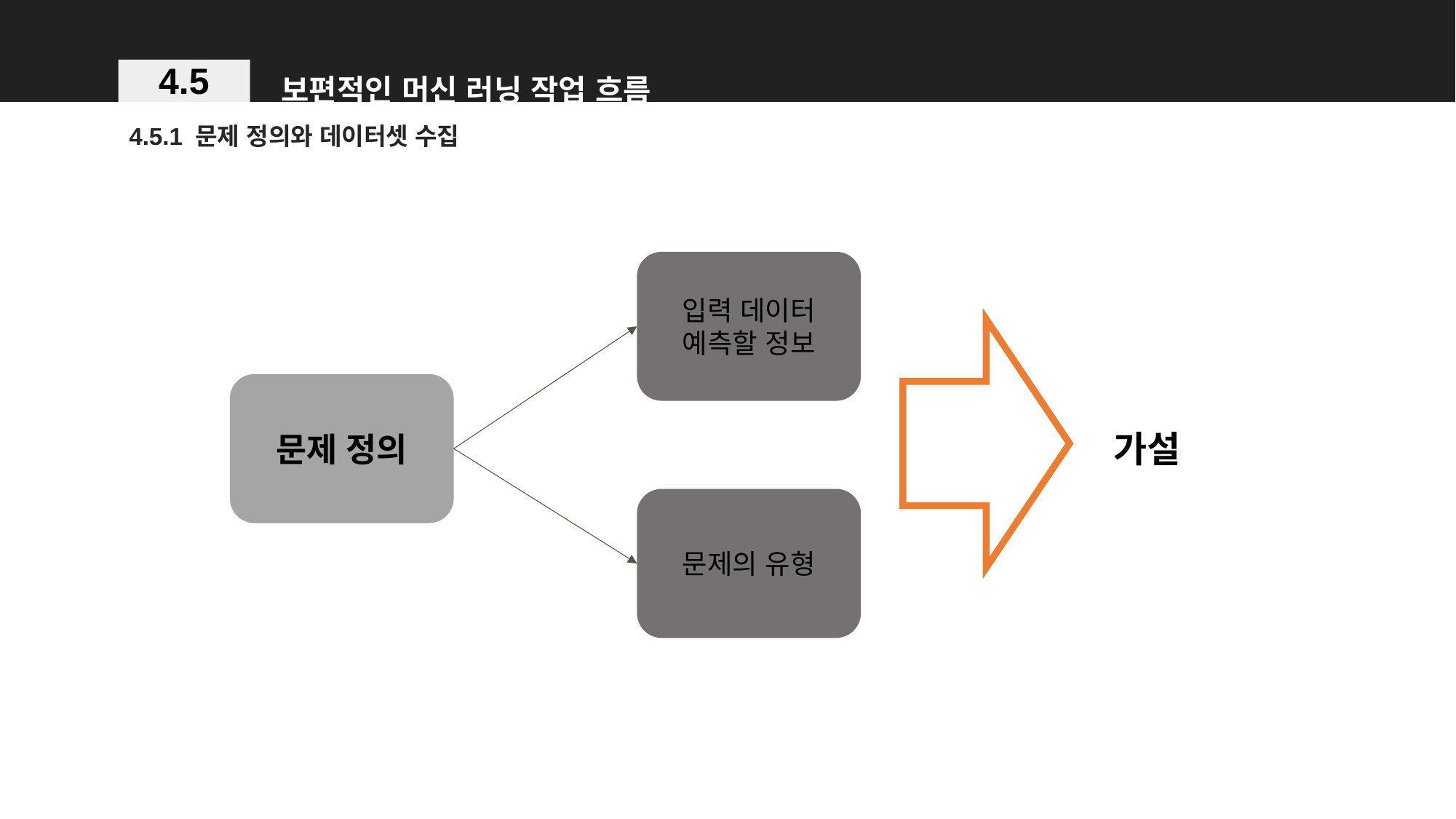

보편적인 머신 러닝 작업 흐름
4.5

4.5.1 문제 정의와 데이터셋 수집

입력 데이터
예측할 정보

가설
문제 정의
문제의 유형